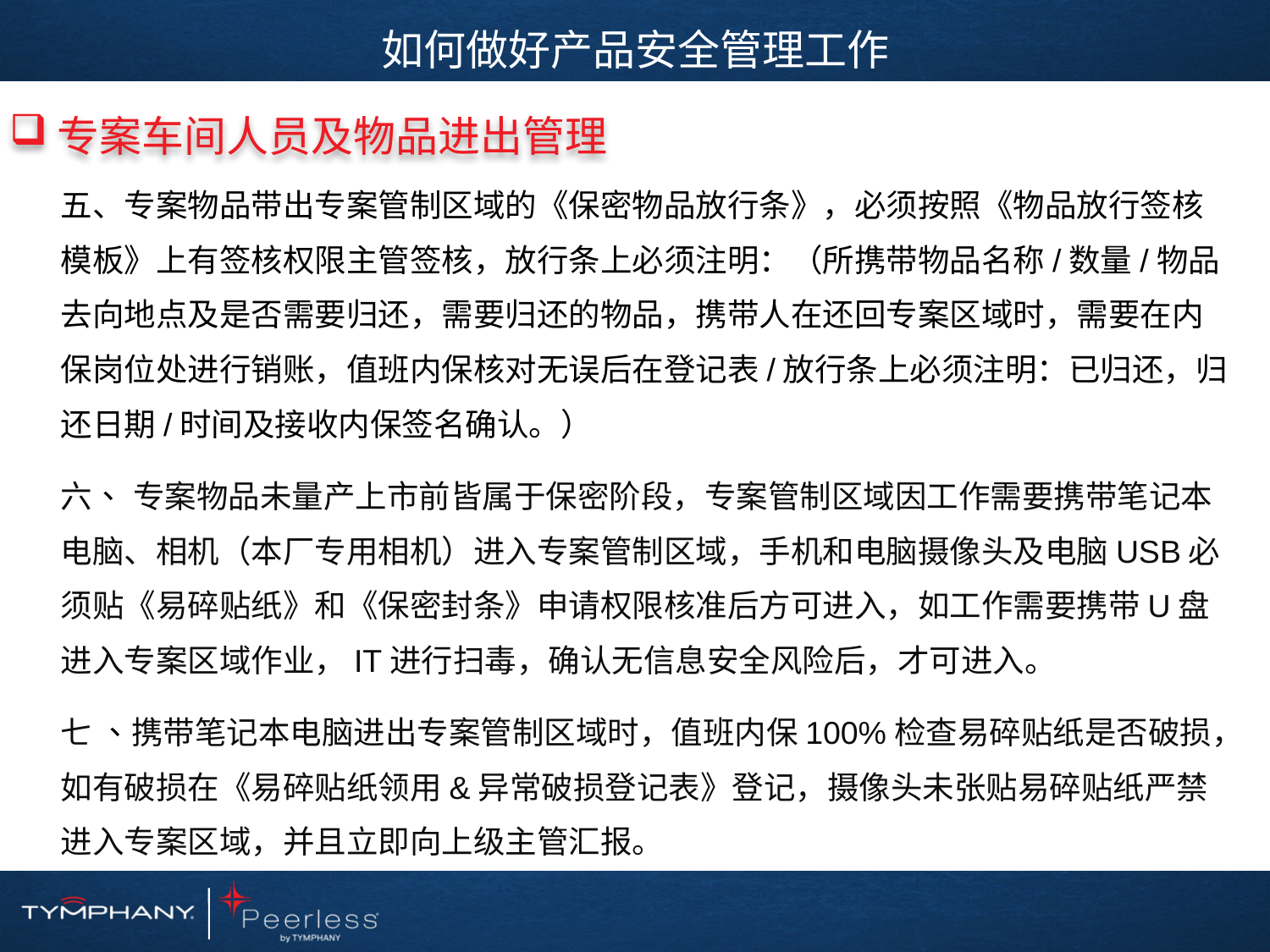

如何做好产品安全管理工作
专案车间人员及物品进出管理
五、专案物品带出专案管制区域的《保密物品放行条》，必须按照《物品放行签核模板》上有签核权限主管签核，放行条上必须注明：（所携带物品名称/数量/物品去向地点及是否需要归还，需要归还的物品，携带人在还回专案区域时，需要在内保岗位处进行销账，值班内保核对无误后在登记表/放行条上必须注明：已归还，归还日期/时间及接收内保签名确认。）
六、 专案物品未量产上市前皆属于保密阶段，专案管制区域因工作需要携带笔记本 电脑、相机（本厂专用相机）进入专案管制区域，手机和电脑摄像头及电脑USB必须贴《易碎贴纸》和《保密封条》申请权限核准后方可进入，如工作需要携带U盘进入专案区域作业，IT进行扫毒，确认无信息安全风险后，才可进入。
七 、携带笔记本电脑进出专案管制区域时，值班内保100%检查易碎贴纸是否破损，如有破损在《易碎贴纸领用&异常破损登记表》登记，摄像头未张贴易碎贴纸严禁进入专案区域，并且立即向上级主管汇报。